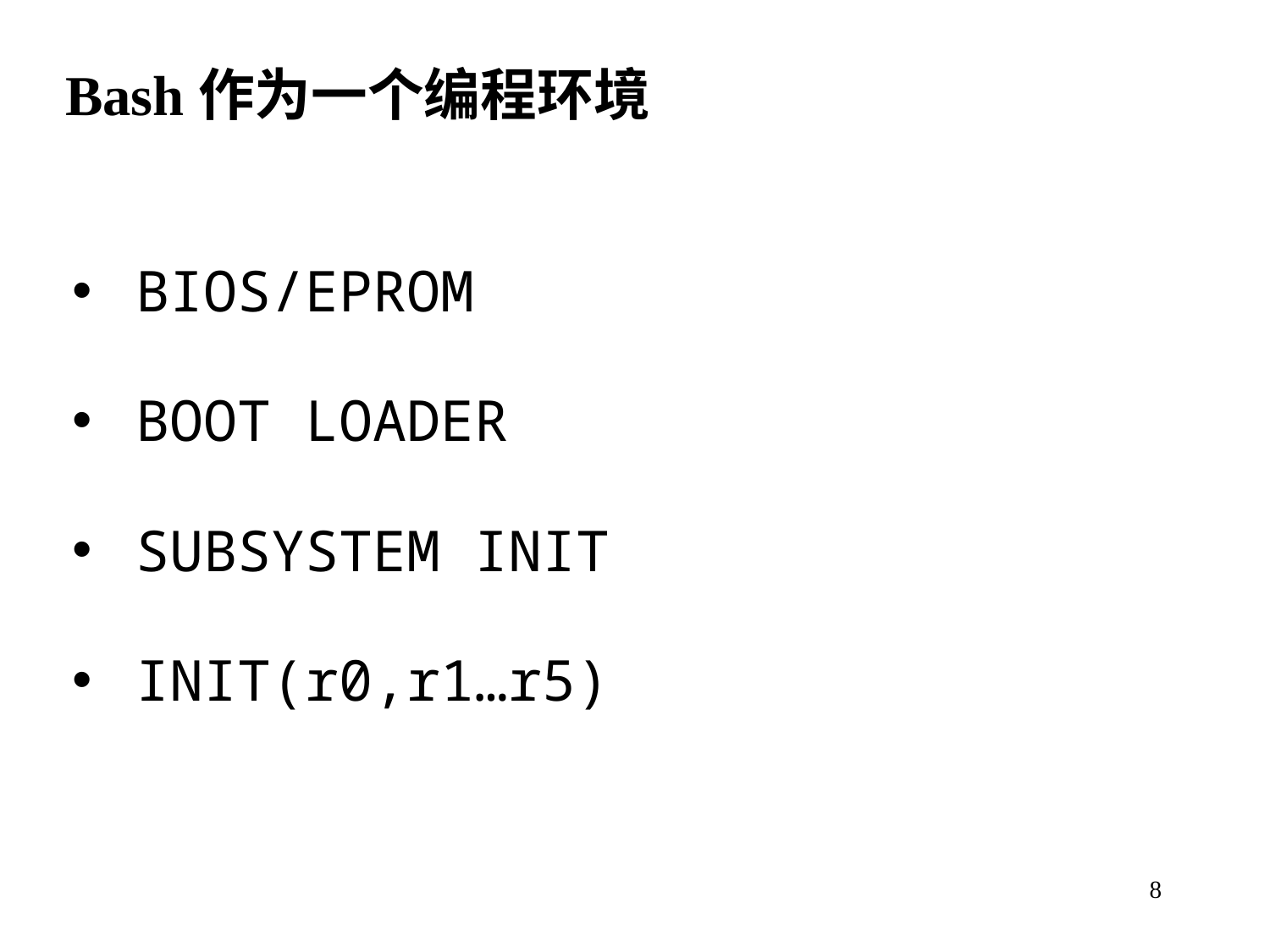

Bash作为一个编程环境
BIOS/EPROM
BOOT LOADER
SUBSYSTEM INIT
INIT(r0,r1…r5)

8